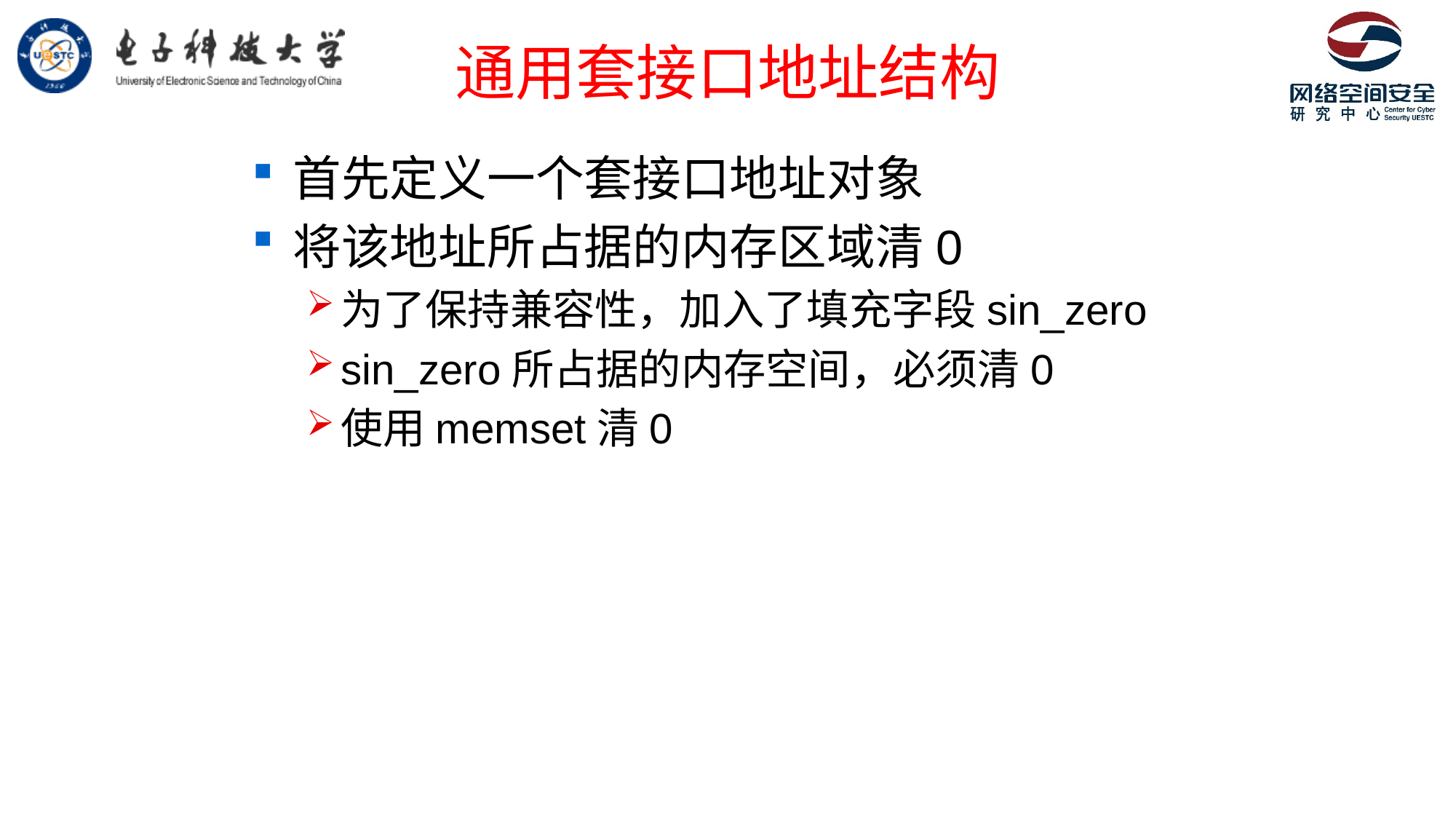

# 通用套接口地址结构
首先定义一个套接口地址对象
将该地址所占据的内存区域清0
为了保持兼容性，加入了填充字段sin_zero
sin_zero所占据的内存空间，必须清0
使用memset清0